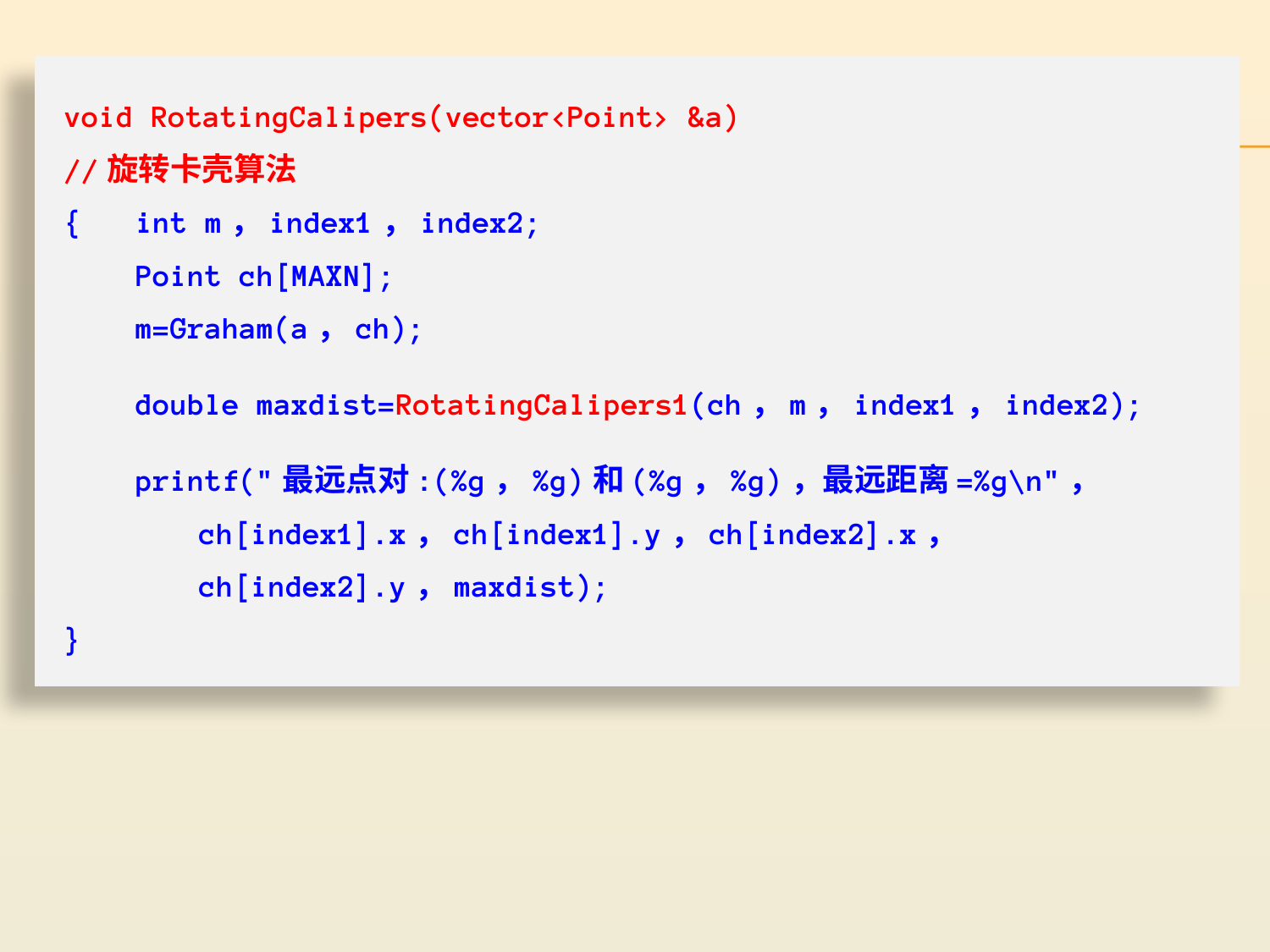

void RotatingCalipers(vector<Point> &a)
//旋转卡壳算法
{　 int m，index1，index2;
　　Point ch[MAXN];
　　m=Graham(a，ch);
　　double maxdist=RotatingCalipers1(ch，m，index1，index2);
　　printf("最远点对:(%g，%g)和(%g，%g)，最远距离=%g\n"，
　　　　ch[index1].x，ch[index1].y，ch[index2].x，
　　　　ch[index2].y，maxdist);
}